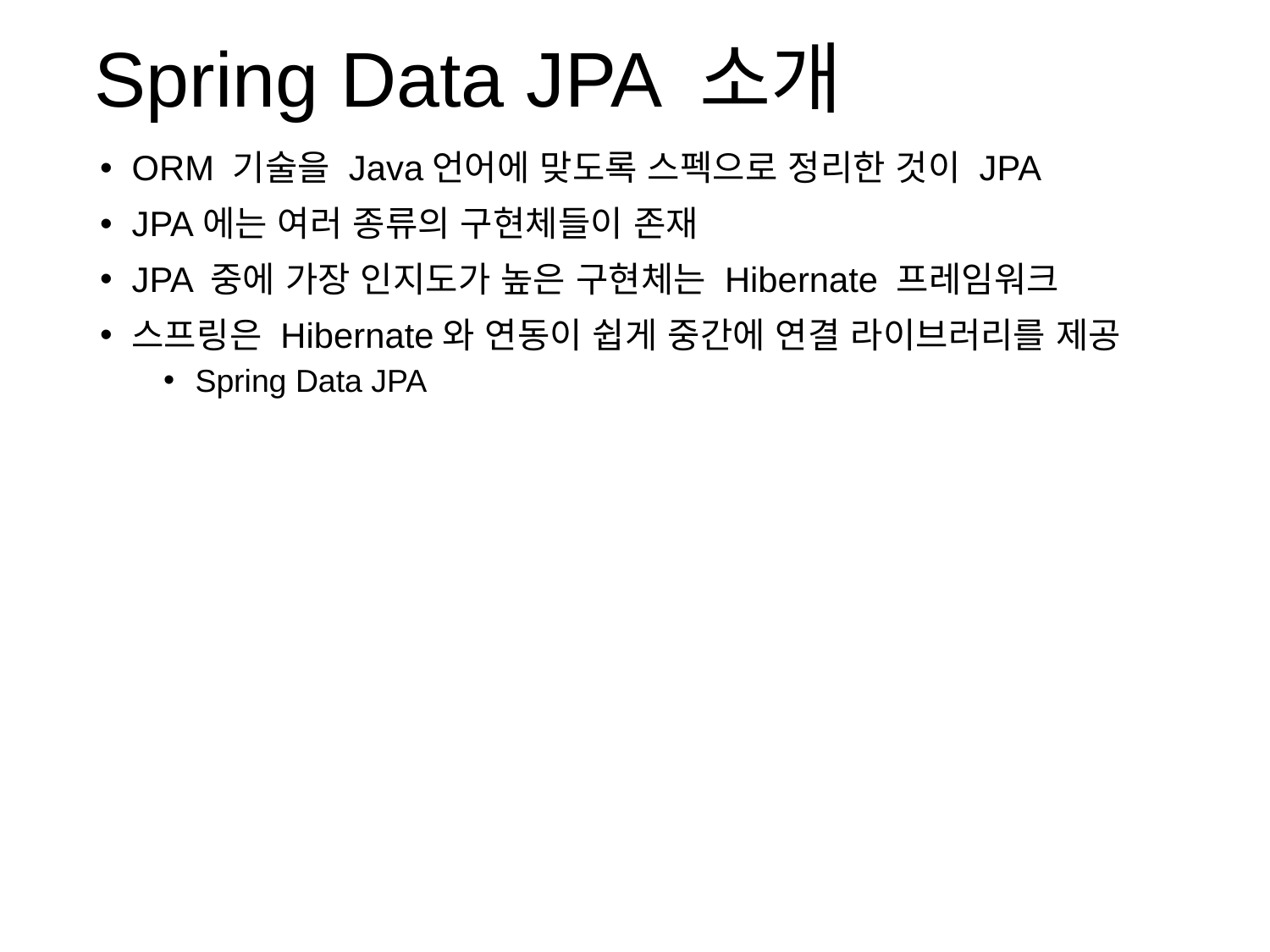

# Spring Data JPA 소개
ORM 기술을 Java언어에 맞도록 스펙으로 정리한 것이 JPA
JPA에는 여러 종류의 구현체들이 존재
JPA 중에 가장 인지도가 높은 구현체는 Hibernate 프레임워크
스프링은 Hibernate와 연동이 쉽게 중간에 연결 라이브러리를 제공
Spring Data JPA